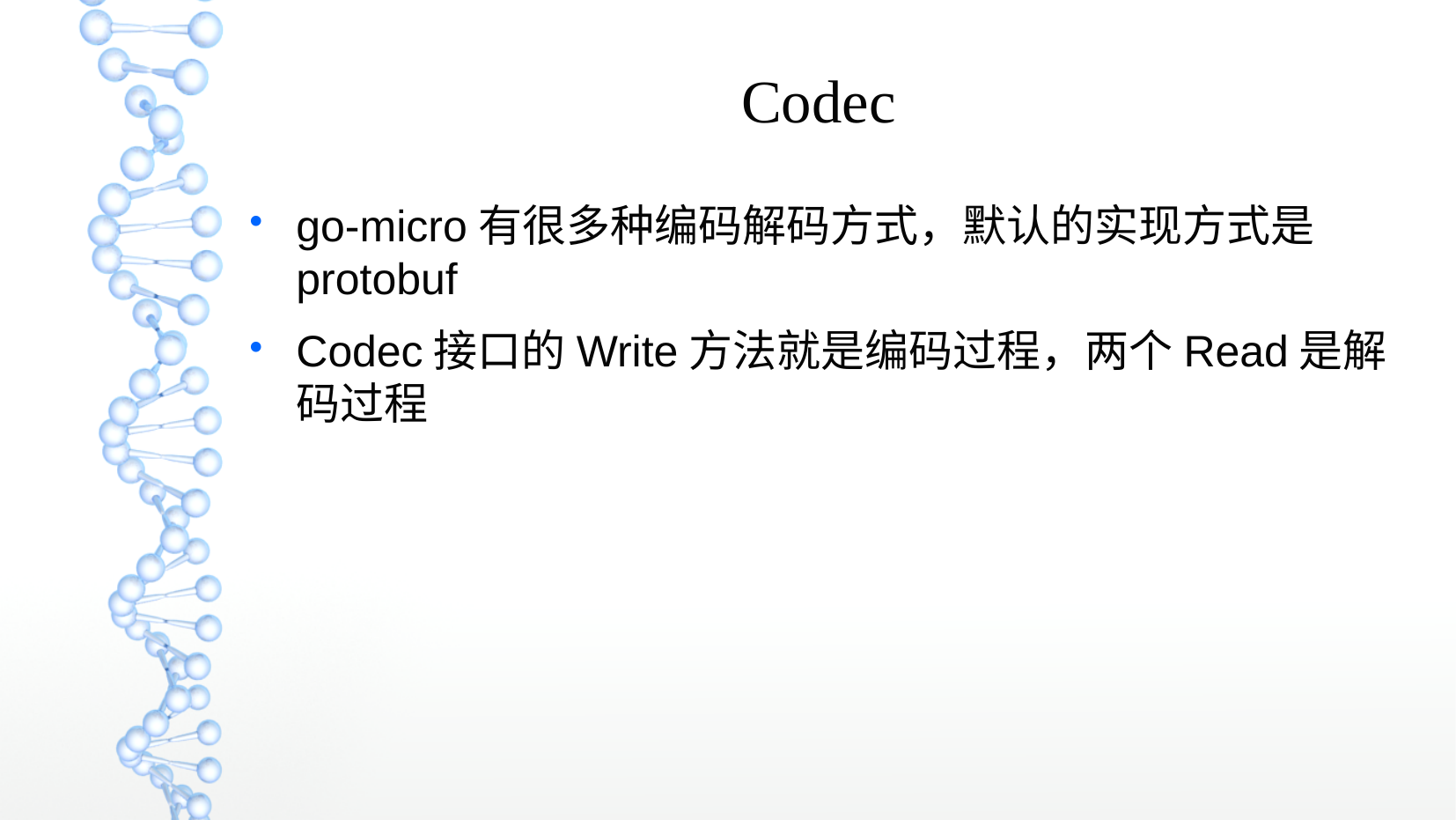

Codec
go-micro有很多种编码解码方式，默认的实现方式是protobuf
Codec接口的Write方法就是编码过程，两个Read是解码过程